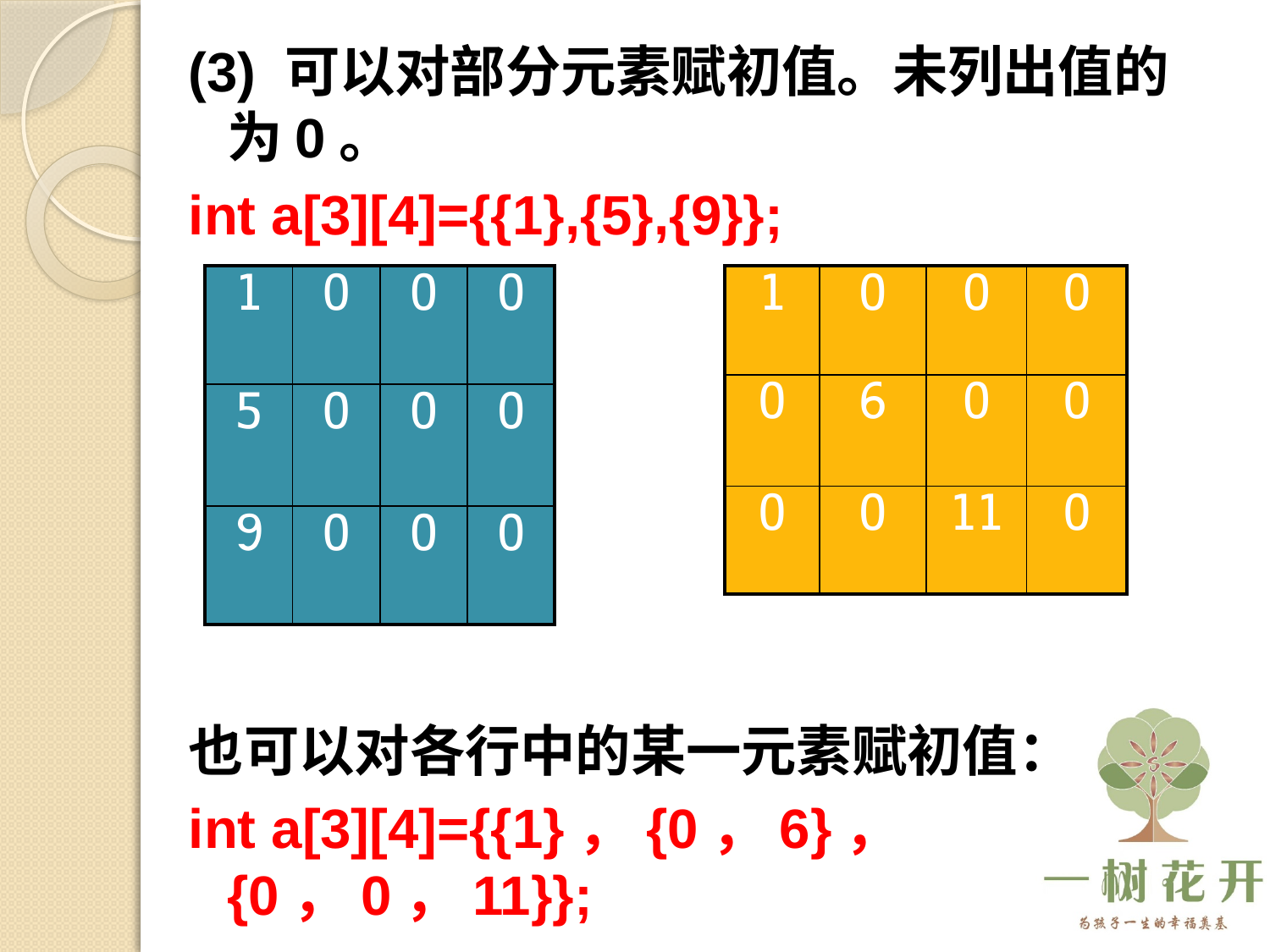

(3) 可以对部分元素赋初值。未列出值的为0。
int a[3][4]={{1},{5},{9}};

也可以对各行中的某一元素赋初值：
int a[3][4]={{1}，{0，6}，{0，0，11}};
| 1 | 0 | 0 | 0 |
| --- | --- | --- | --- |
| 5 | 0 | 0 | 0 |
| 9 | 0 | 0 | 0 |
| 1 | 0 | 0 | 0 |
| --- | --- | --- | --- |
| 0 | 6 | 0 | 0 |
| 0 | 0 | 11 | 0 |